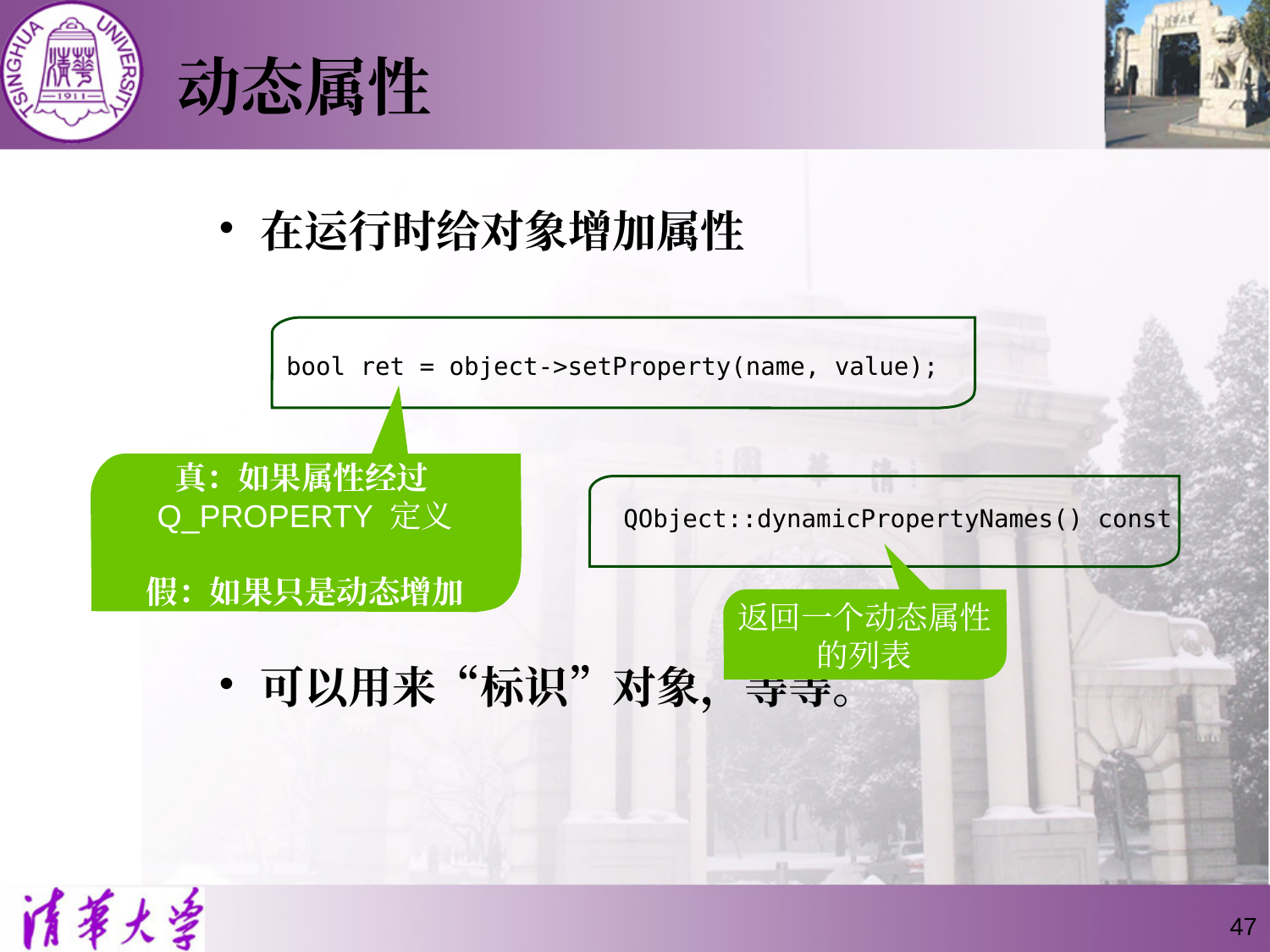

# 动态属性
在运行时给对象增加属性

可以用来“标识”对象，等等。

bool ret = object->setProperty(name, value);

真：如果属性经过Q_PROPERTY 定义

假：如果只是动态增加

QObject::dynamicPropertyNames() const

返回一个动态属性的列表
47